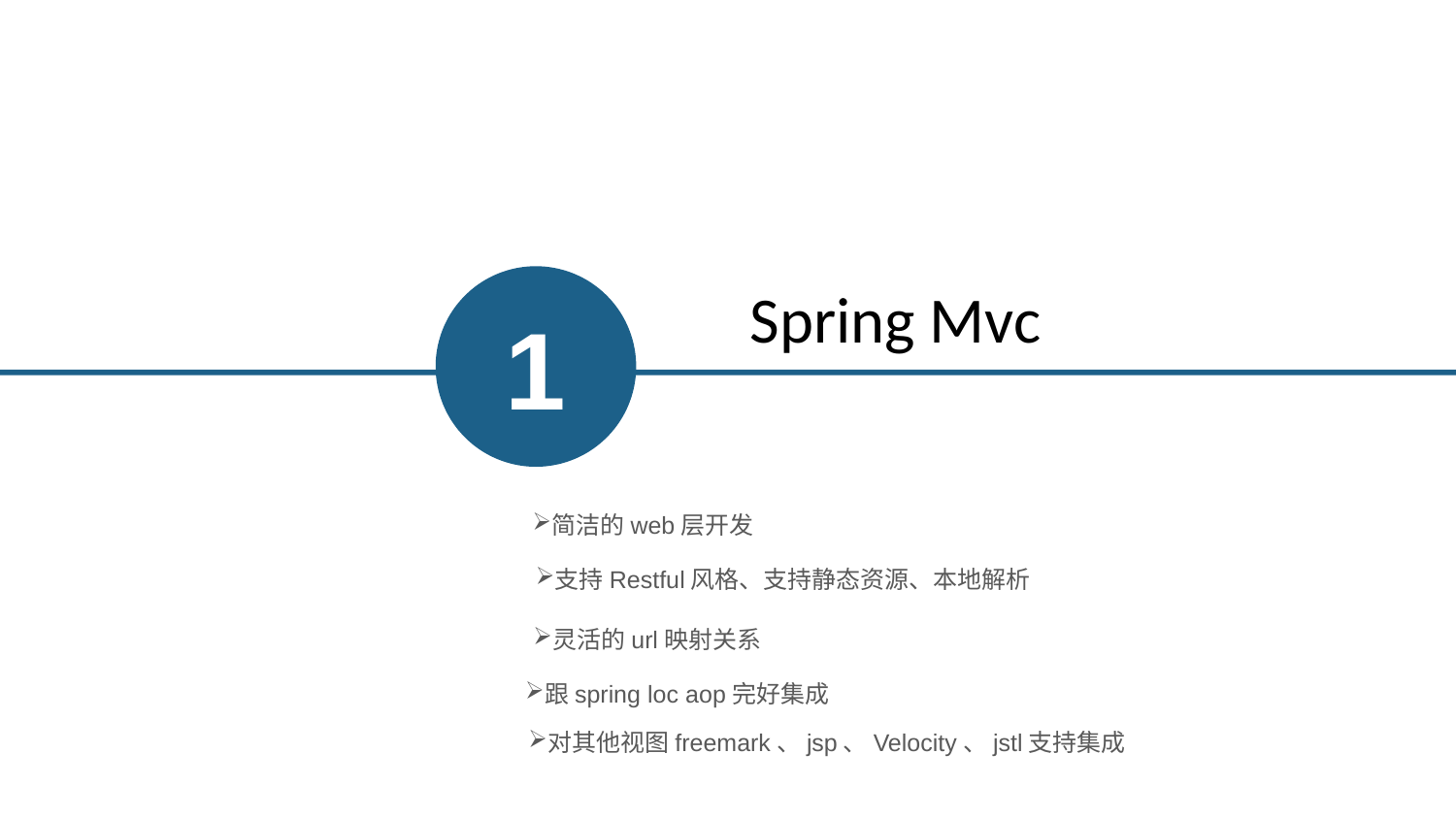

1
Spring Mvc

简洁的web层开发
支持Restful风格、支持静态资源、本地解析
灵活的url映射关系
跟spring loc aop完好集成
对其他视图freemark、jsp、Velocity、jstl支持集成